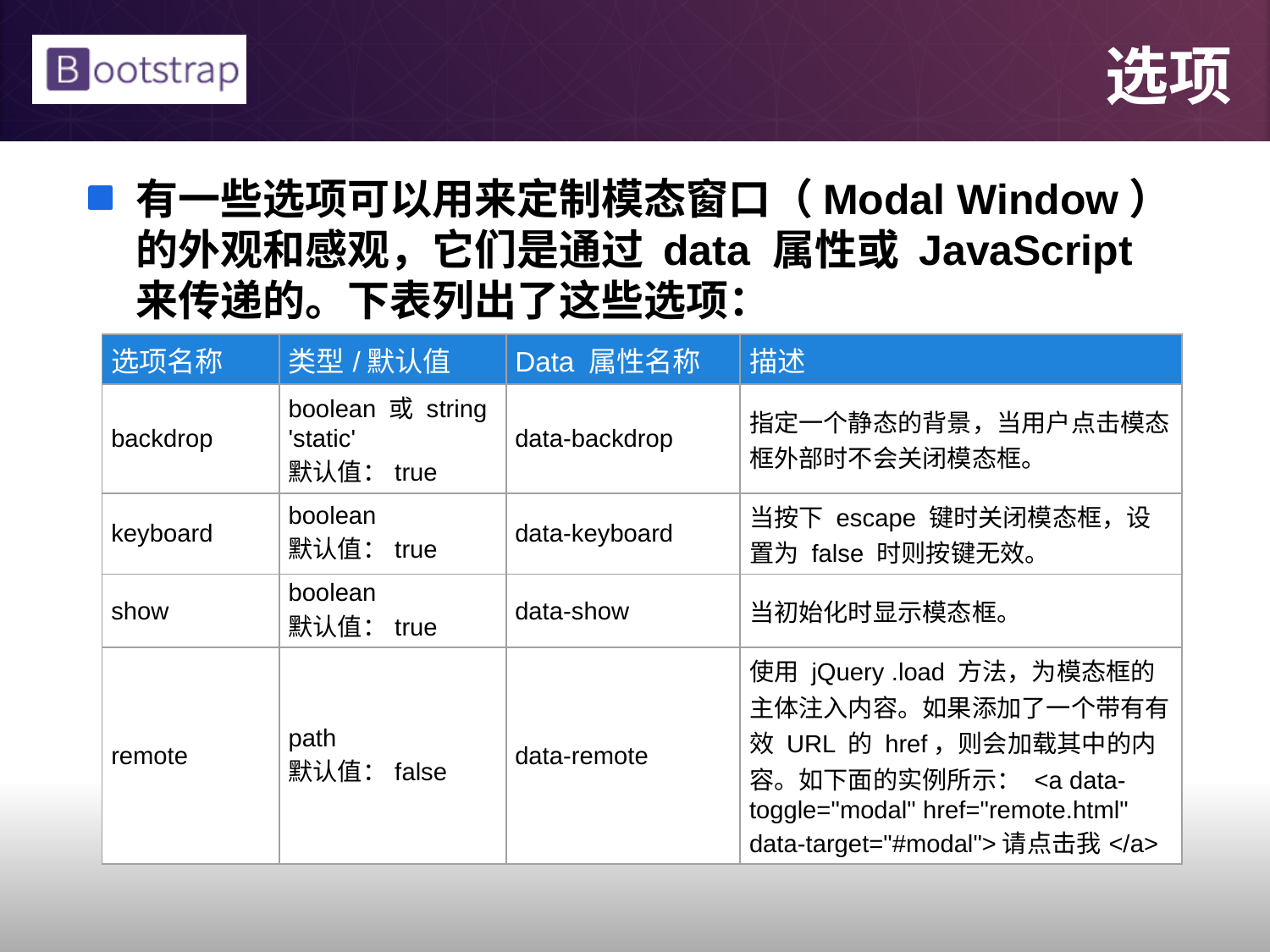

# 选项
有一些选项可以用来定制模态窗口（Modal Window）的外观和感观，它们是通过 data 属性或 JavaScript 来传递的。下表列出了这些选项：
| 选项名称 | 类型/默认值 | Data 属性名称 | 描述 |
| --- | --- | --- | --- |
| backdrop | boolean 或 string 'static' 默认值：true | data-backdrop | 指定一个静态的背景，当用户点击模态框外部时不会关闭模态框。 |
| keyboard | boolean 默认值：true | data-keyboard | 当按下 escape 键时关闭模态框，设置为 false 时则按键无效。 |
| show | boolean 默认值：true | data-show | 当初始化时显示模态框。 |
| remote | path 默认值：false | data-remote | 使用 jQuery .load 方法，为模态框的主体注入内容。如果添加了一个带有有效 URL 的 href，则会加载其中的内容。如下面的实例所示： <a data-toggle="modal" href="remote.html" data-target="#modal">请点击我</a> |